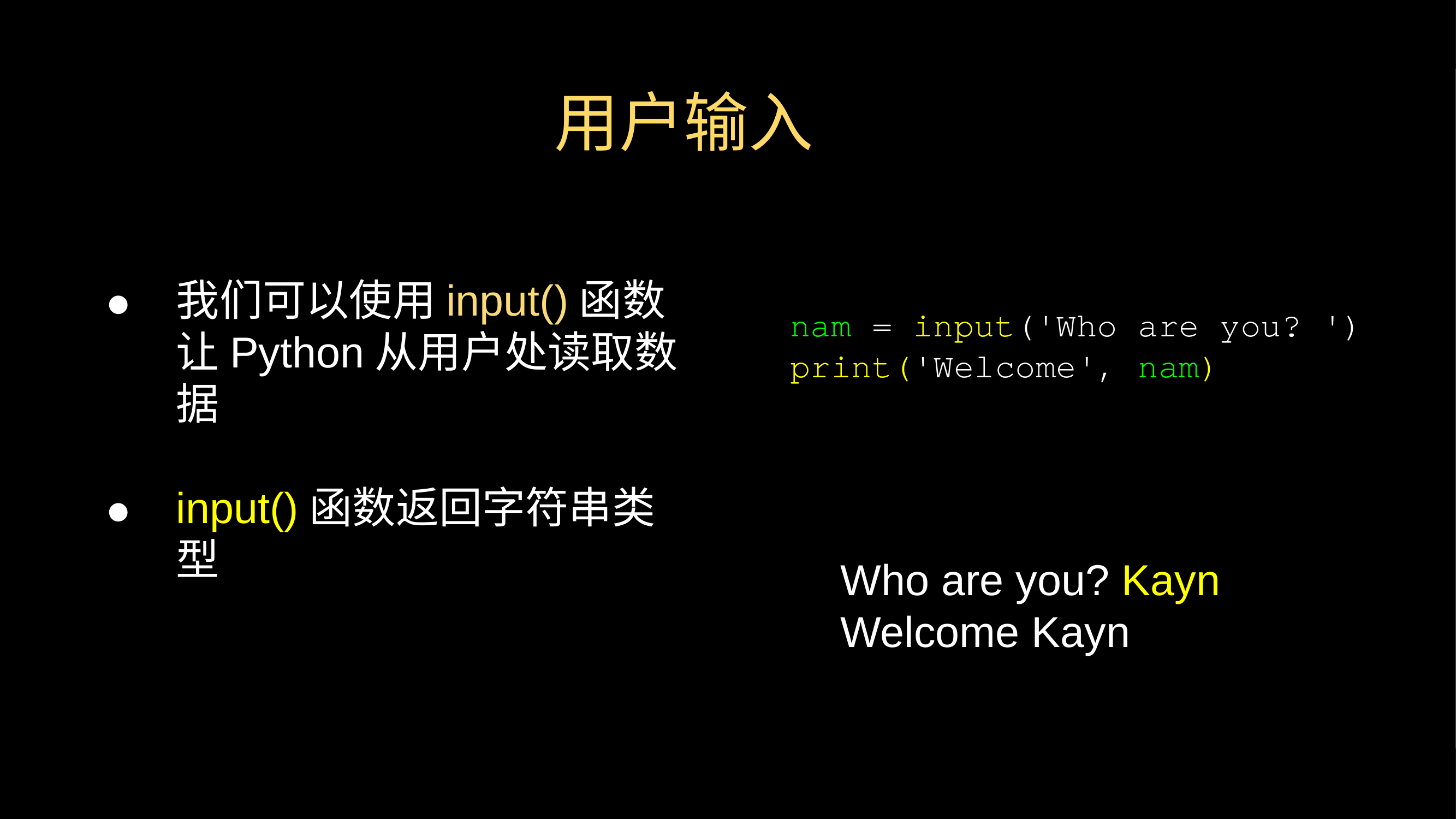

# 用户输入
我们可以使用input()函数让Python从用户处读取数据

input()函数返回字符串类型
nam = input('Who are you? ')
print('Welcome', nam)
Who are you? Kayn
Welcome Kayn